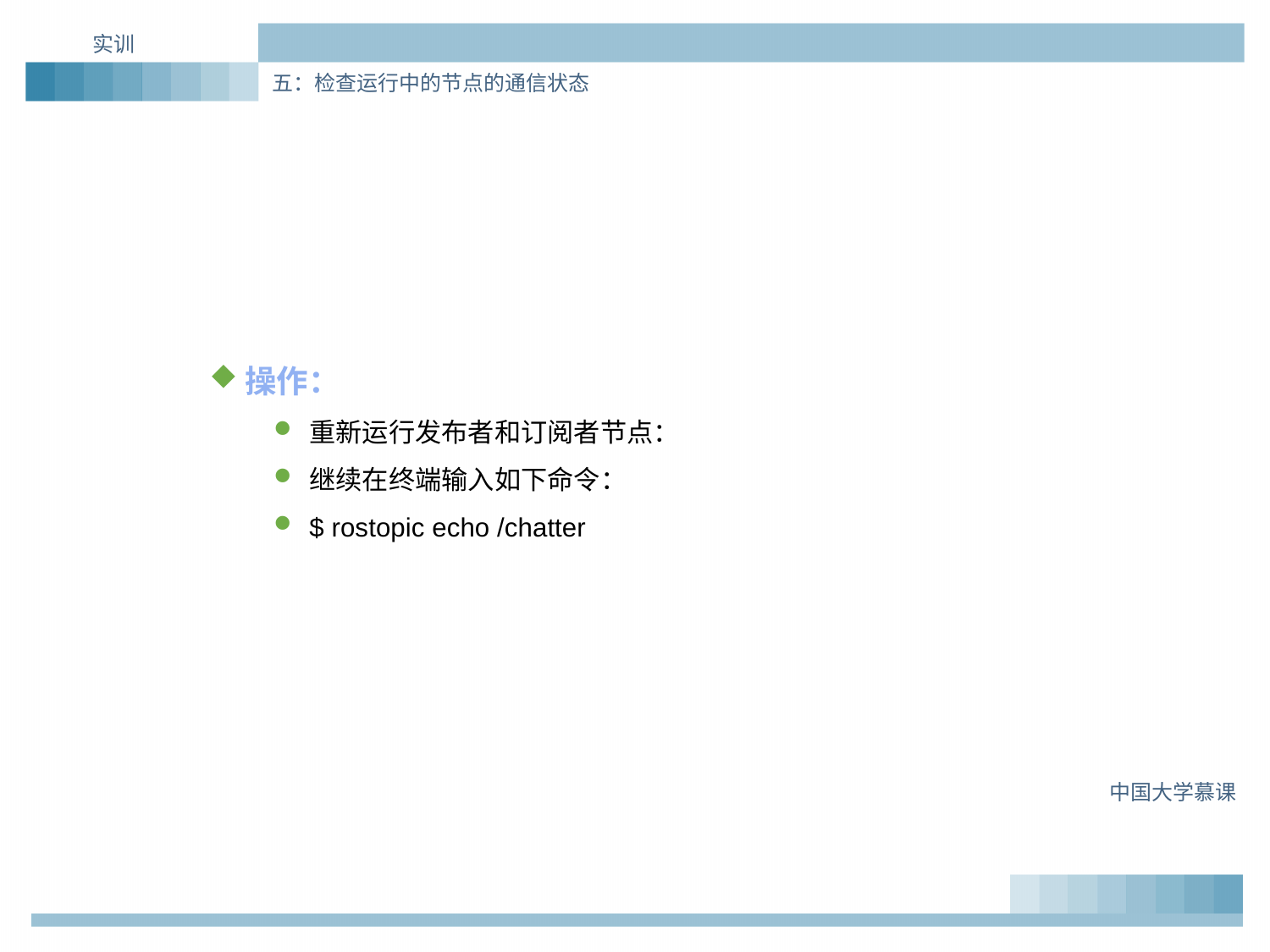

实训
五：检查运行中的节点的通信状态

操作：
重新运行发布者和订阅者节点：
继续在终端输入如下命令：
$ rostopic echo /chatter
中国大学慕课